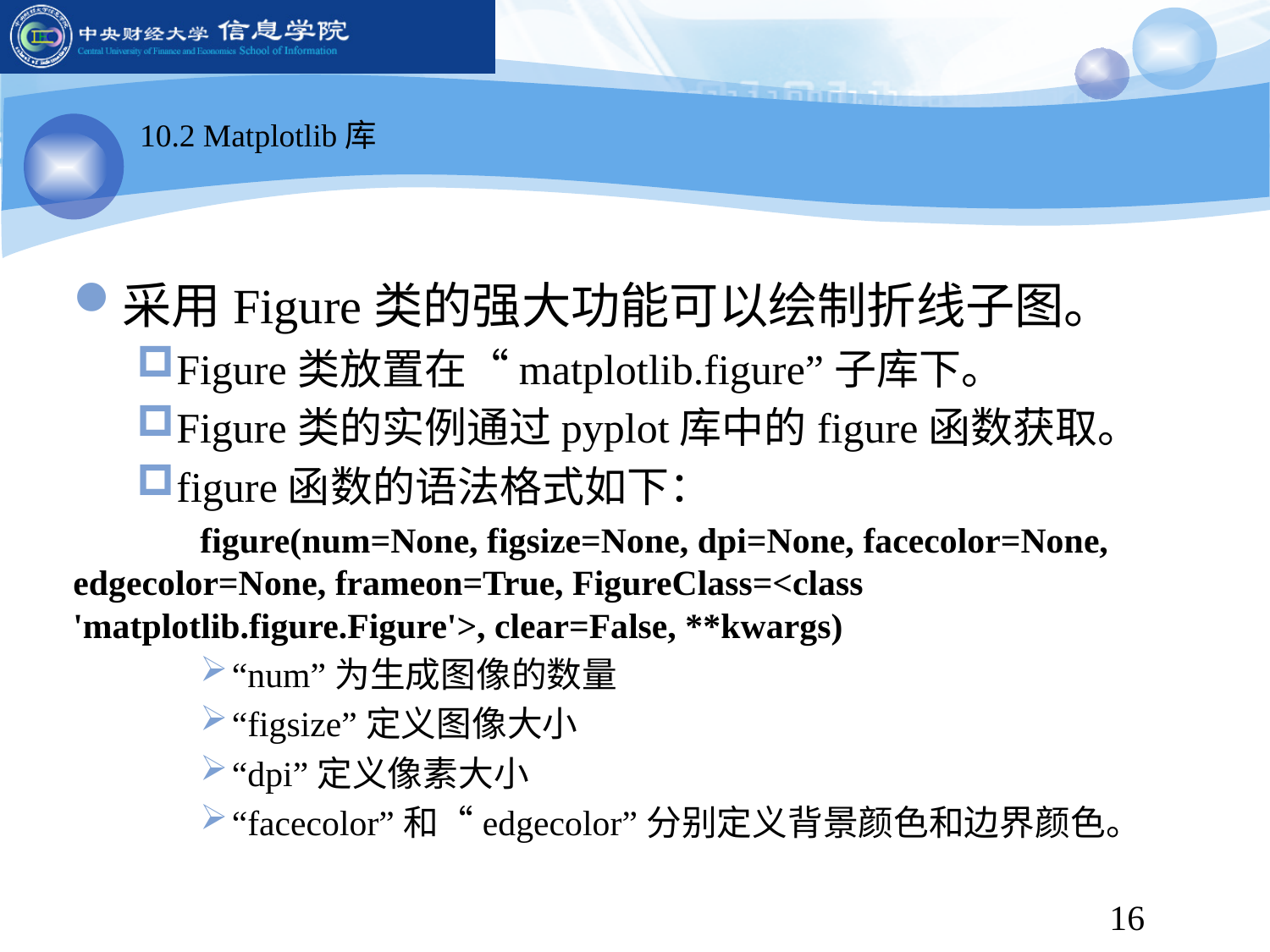

10.2 Matplotlib库
采用Figure类的强大功能可以绘制折线子图。
Figure类放置在“matplotlib.figure”子库下。
Figure类的实例通过pyplot库中的figure函数获取。
figure函数的语法格式如下：
	figure(num=None, figsize=None, dpi=None, facecolor=None, edgecolor=None, frameon=True, FigureClass=<class 'matplotlib.figure.Figure'>, clear=False, **kwargs)
“num”为生成图像的数量
“figsize”定义图像大小
“dpi”定义像素大小
“facecolor”和“edgecolor”分别定义背景颜色和边界颜色。